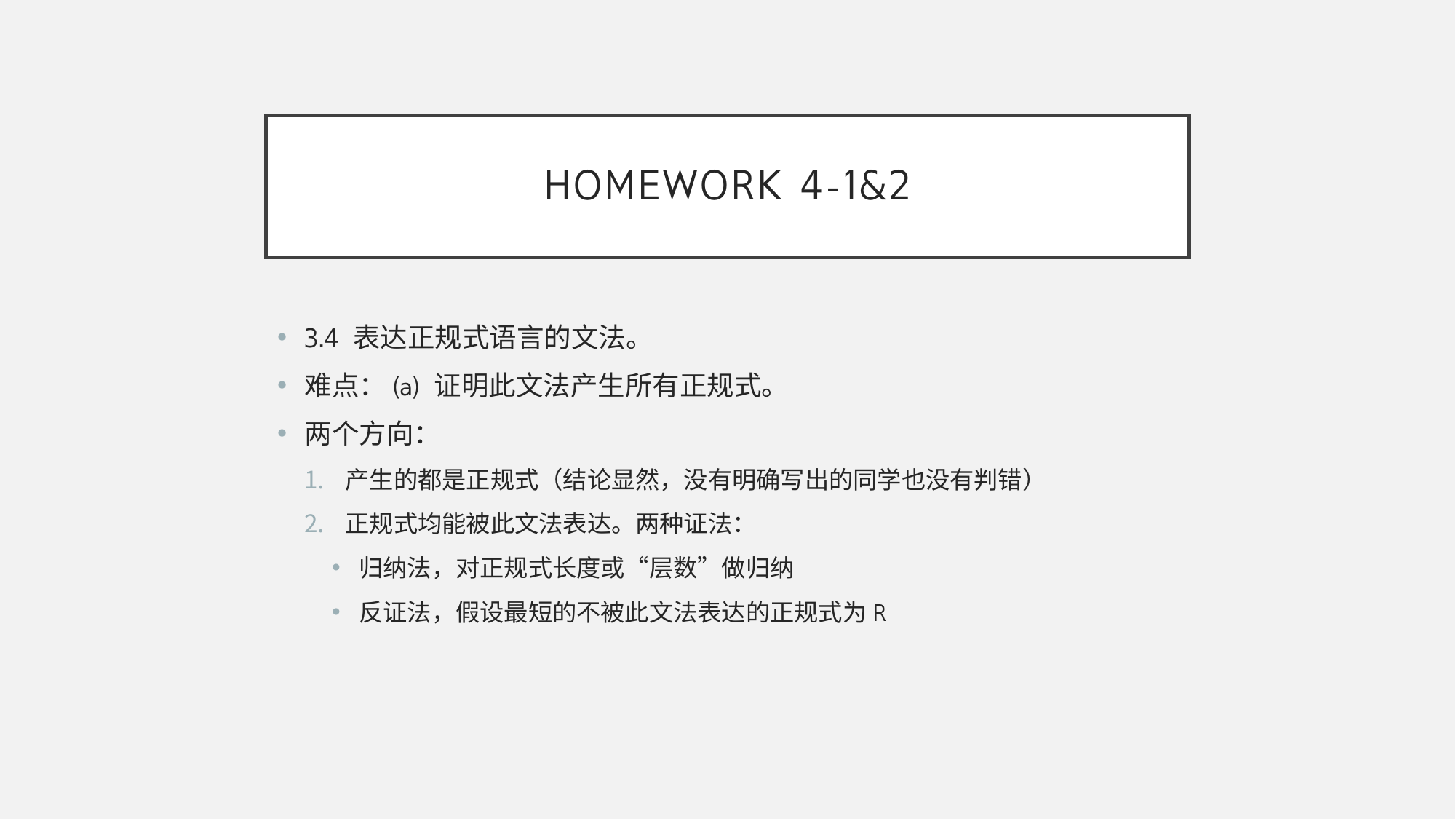

# Homework 4-1&2
3.4 表达正规式语言的文法。
难点：(a) 证明此文法产生所有正规式。
两个方向：
产生的都是正规式（结论显然，没有明确写出的同学也没有判错）
正规式均能被此文法表达。两种证法：
归纳法，对正规式长度或“层数”做归纳
反证法，假设最短的不被此文法表达的正规式为R